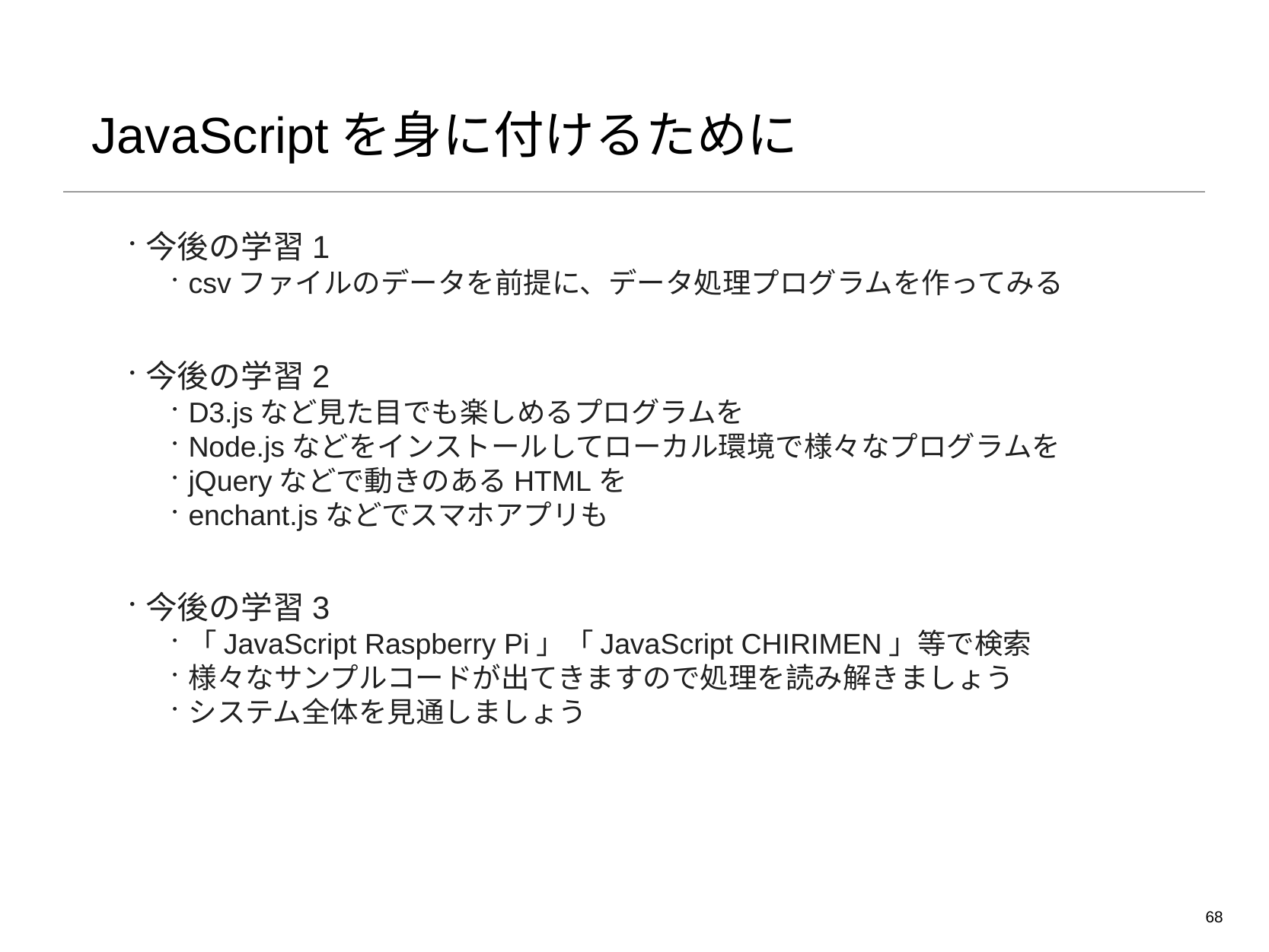

# JavaScriptを身に付けるために
今後の学習1
csvファイルのデータを前提に、データ処理プログラムを作ってみる

今後の学習2
D3.jsなど見た目でも楽しめるプログラムを
Node.jsなどをインストールしてローカル環境で様々なプログラムを
jQueryなどで動きのあるHTMLを
enchant.jsなどでスマホアプリも

今後の学習3
「JavaScript Raspberry Pi」「JavaScript CHIRIMEN」等で検索
様々なサンプルコードが出てきますので処理を読み解きましょう
システム全体を見通しましょう
68